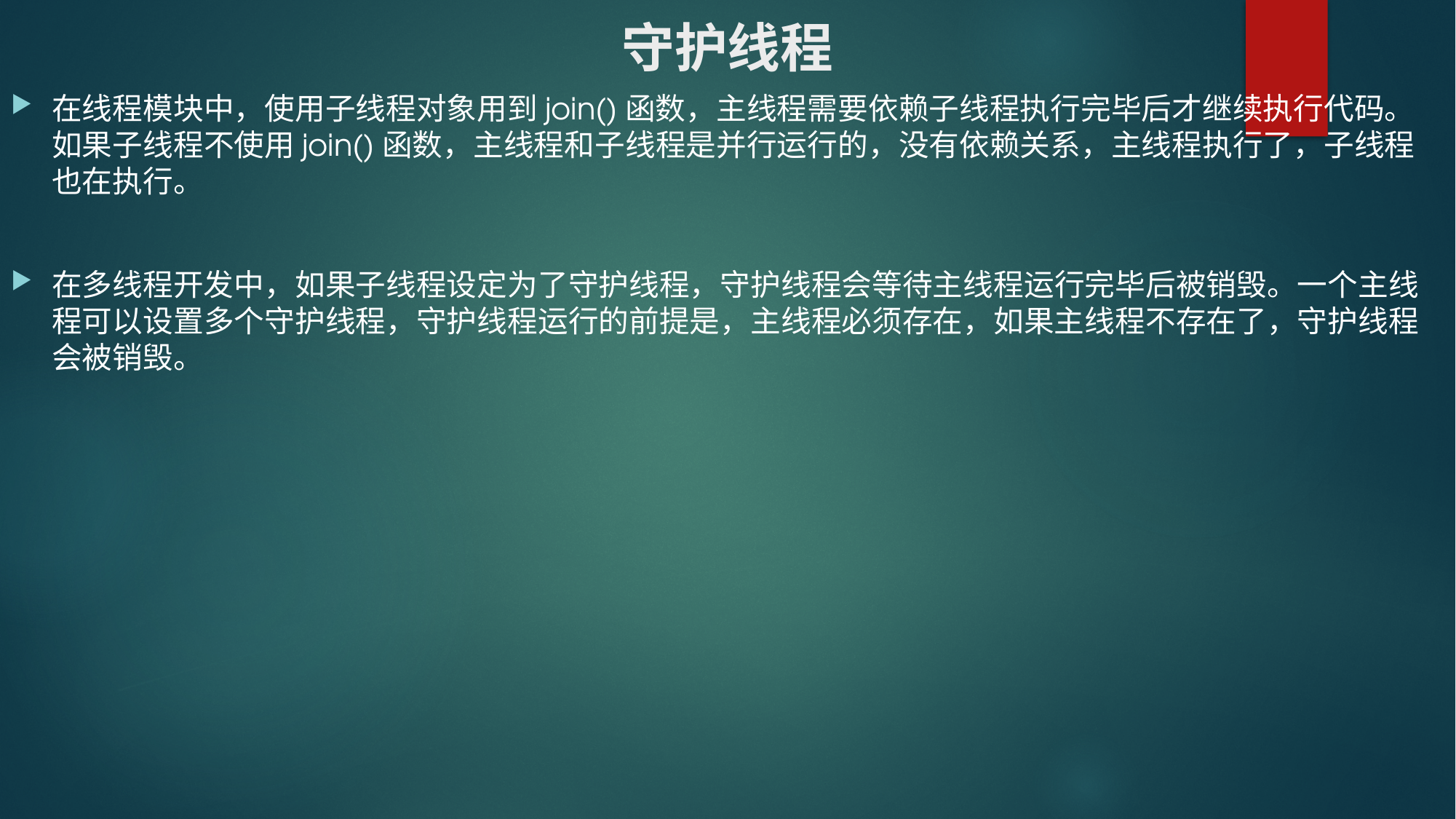

# 守护线程
在线程模块中，使用子线程对象用到join()函数，主线程需要依赖子线程执行完毕后才继续执行代码。如果子线程不使用join()函数，主线程和子线程是并行运行的，没有依赖关系，主线程执行了，子线程也在执行。

在多线程开发中，如果子线程设定为了守护线程，守护线程会等待主线程运行完毕后被销毁。一个主线程可以设置多个守护线程，守护线程运行的前提是，主线程必须存在，如果主线程不存在了，守护线程会被销毁。